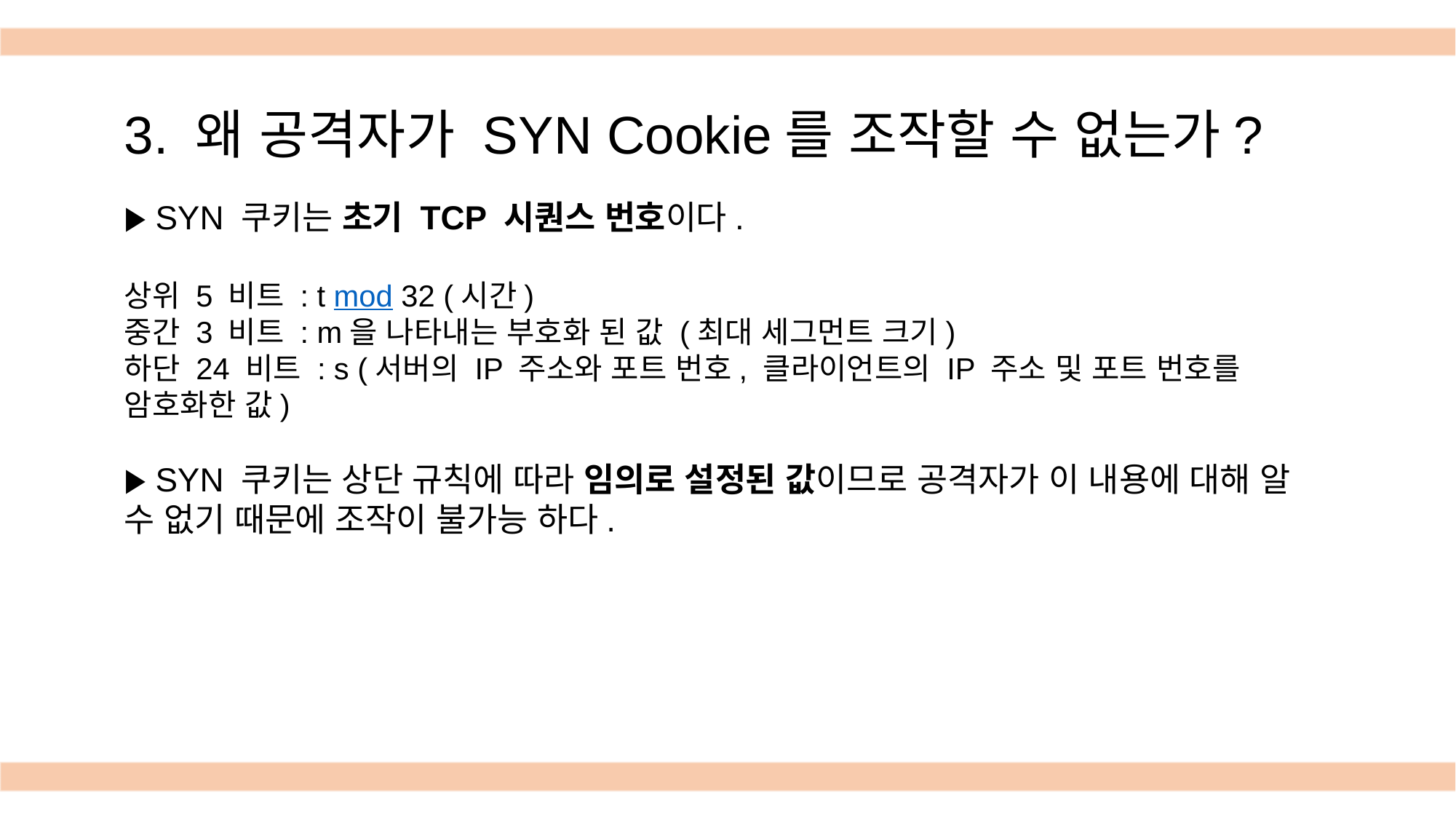

3. 왜 공격자가 SYN Cookie를 조작할 수 없는가?
▶ SYN 쿠키는 초기 TCP 시퀀스 번호이다.

상위 5 비트 : t mod 32 (시간)
중간 3 비트 : m을 나타내는 부호화 된 값 (최대 세그먼트 크기)
하단 24 비트 : s (서버의 IP 주소와 포트 번호, 클라이언트의 IP 주소 및 포트 번호를 암호화한 값)

▶ SYN 쿠키는 상단 규칙에 따라 임의로 설정된 값이므로 공격자가 이 내용에 대해 알 수 없기 때문에 조작이 불가능 하다.